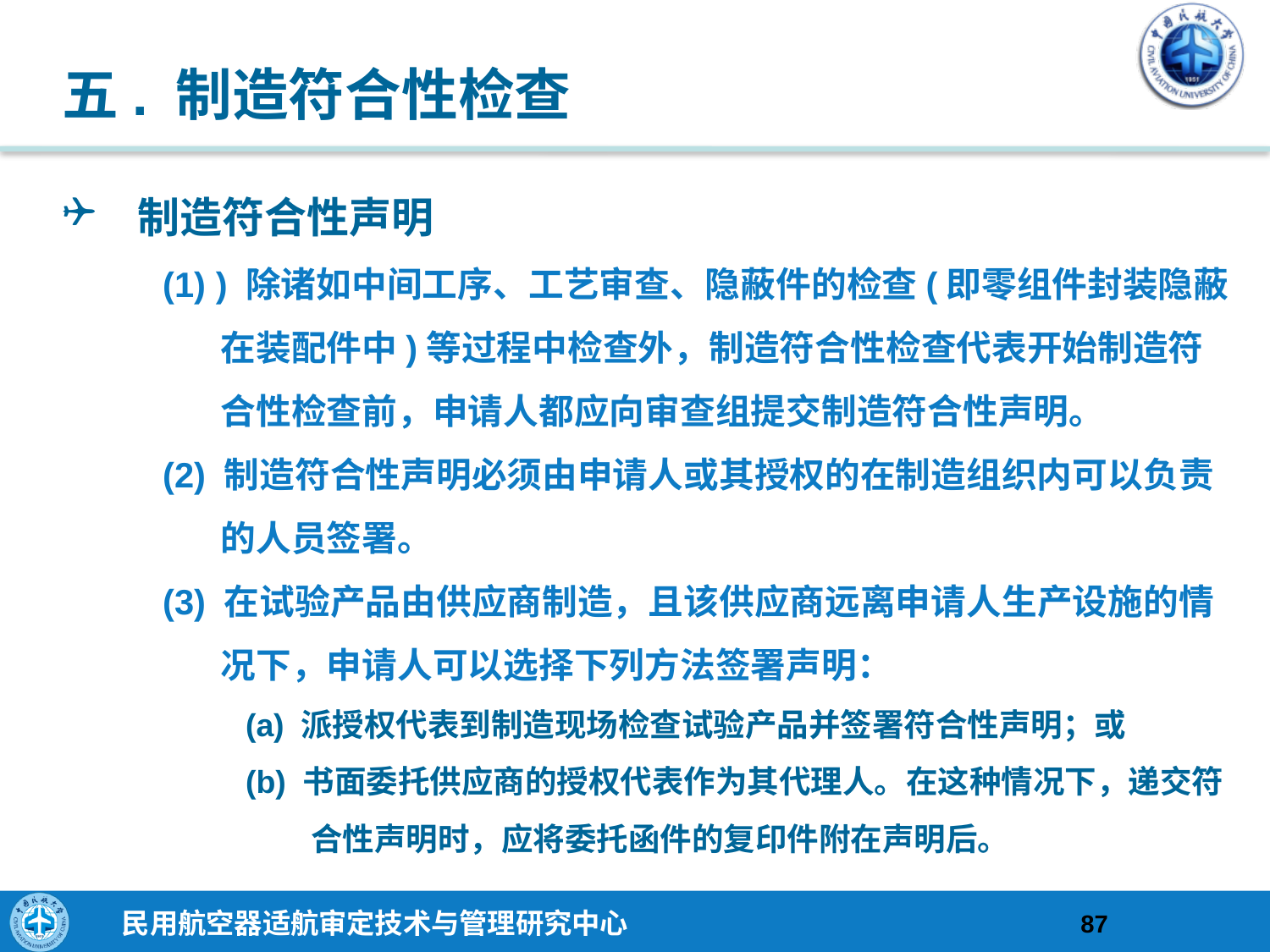

# 五. 制造符合性检查
制造符合性声明
(1) ) 除诸如中间工序、工艺审查、隐蔽件的检查(即零组件封装隐蔽在装配件中)等过程中检查外，制造符合性检查代表开始制造符合性检查前，申请人都应向审查组提交制造符合性声明。
(2) 制造符合性声明必须由申请人或其授权的在制造组织内可以负责的人员签署。
(3) 在试验产品由供应商制造，且该供应商远离申请人生产设施的情况下，申请人可以选择下列方法签署声明：
(a) 派授权代表到制造现场检查试验产品并签署符合性声明；或
(b) 书面委托供应商的授权代表作为其代理人。在这种情况下，递交符合性声明时，应将委托函件的复印件附在声明后。